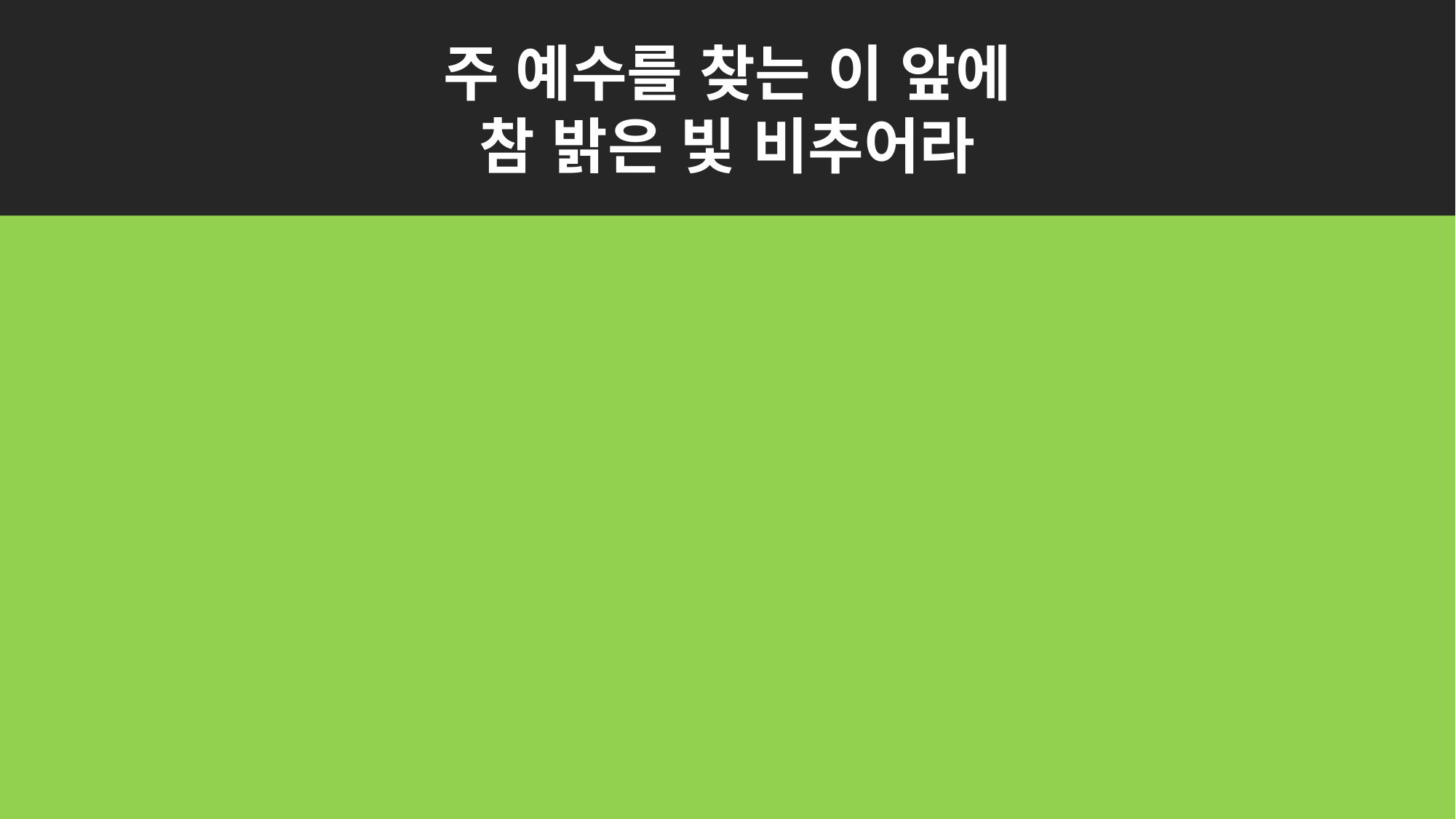

주 예수를 찾는 이 앞에
참 밝은 빛 비추어라